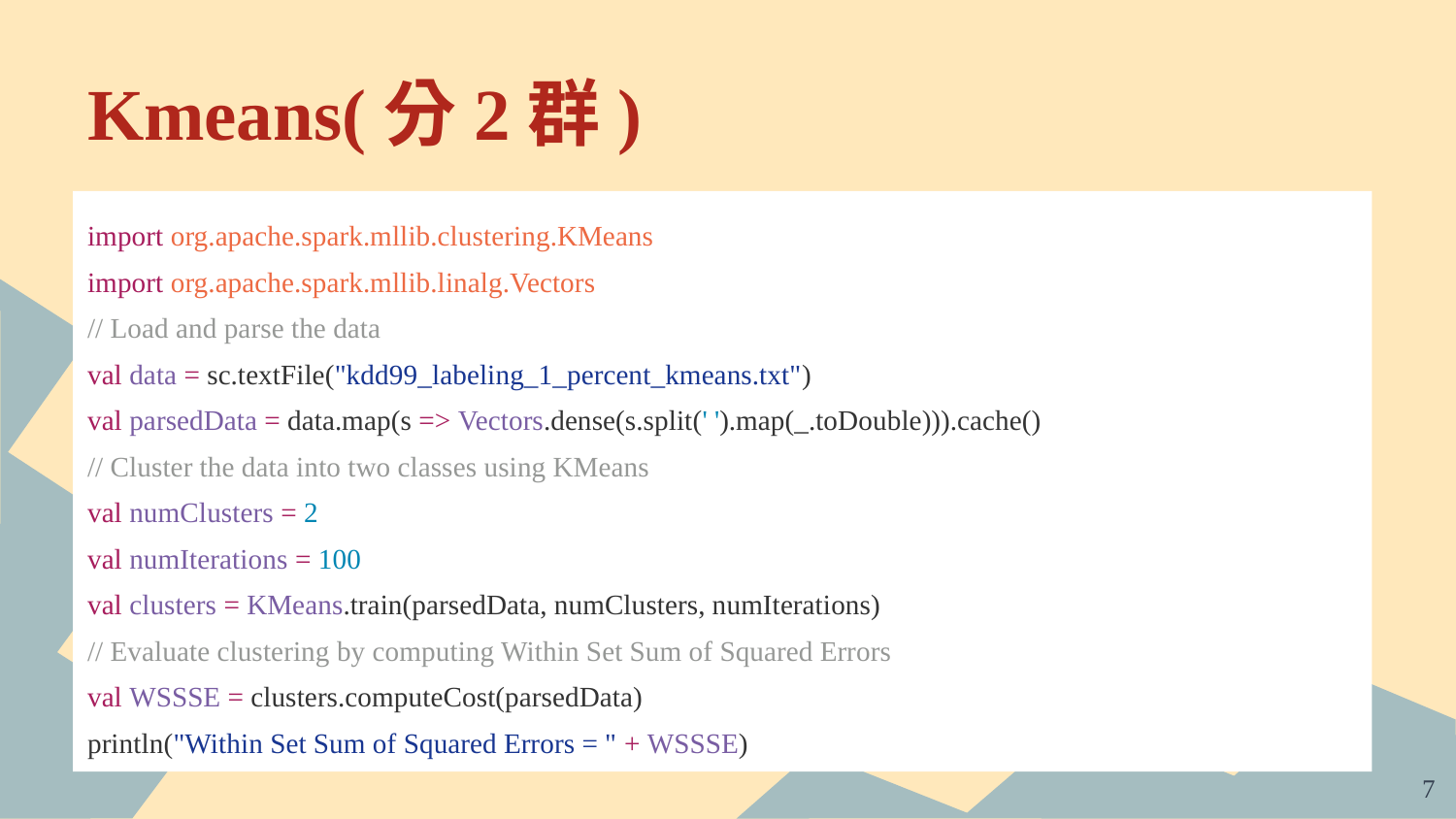

# Kmeans(分2群)
import org.apache.spark.mllib.clustering.KMeans
import org.apache.spark.mllib.linalg.Vectors
// Load and parse the data
val data = sc.textFile("kdd99_labeling_1_percent_kmeans.txt")
val parsedData = data.map(s => Vectors.dense(s.split(' ').map(_.toDouble))).cache()
// Cluster the data into two classes using KMeans
val numClusters = 2
val numIterations = 100
val clusters = KMeans.train(parsedData, numClusters, numIterations)
// Evaluate clustering by computing Within Set Sum of Squared Errors
val WSSSE = clusters.computeCost(parsedData)
println("Within Set Sum of Squared Errors = " + WSSSE)
7